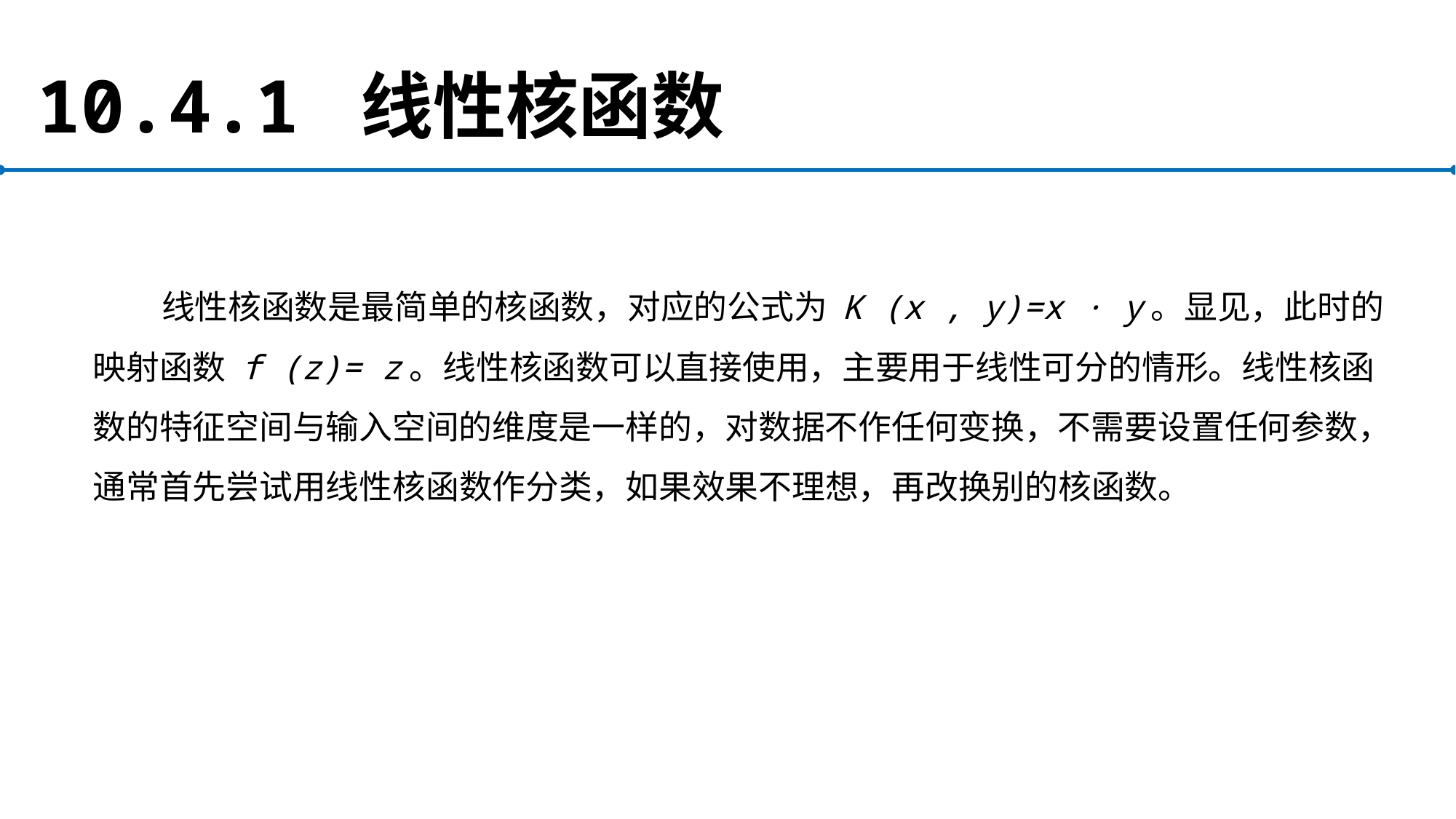

# 10.4.1 线性核函数
线性核函数是最简单的核函数，对应的公式为 K (x , y)=x · y。显见，此时的映射函数 f (z)= z。线性核函数可以直接使用，主要用于线性可分的情形。线性核函数的特征空间与输入空间的维度是一样的，对数据不作任何变换，不需要设置任何参数，通常首先尝试用线性核函数作分类，如果效果不理想，再改换别的核函数。